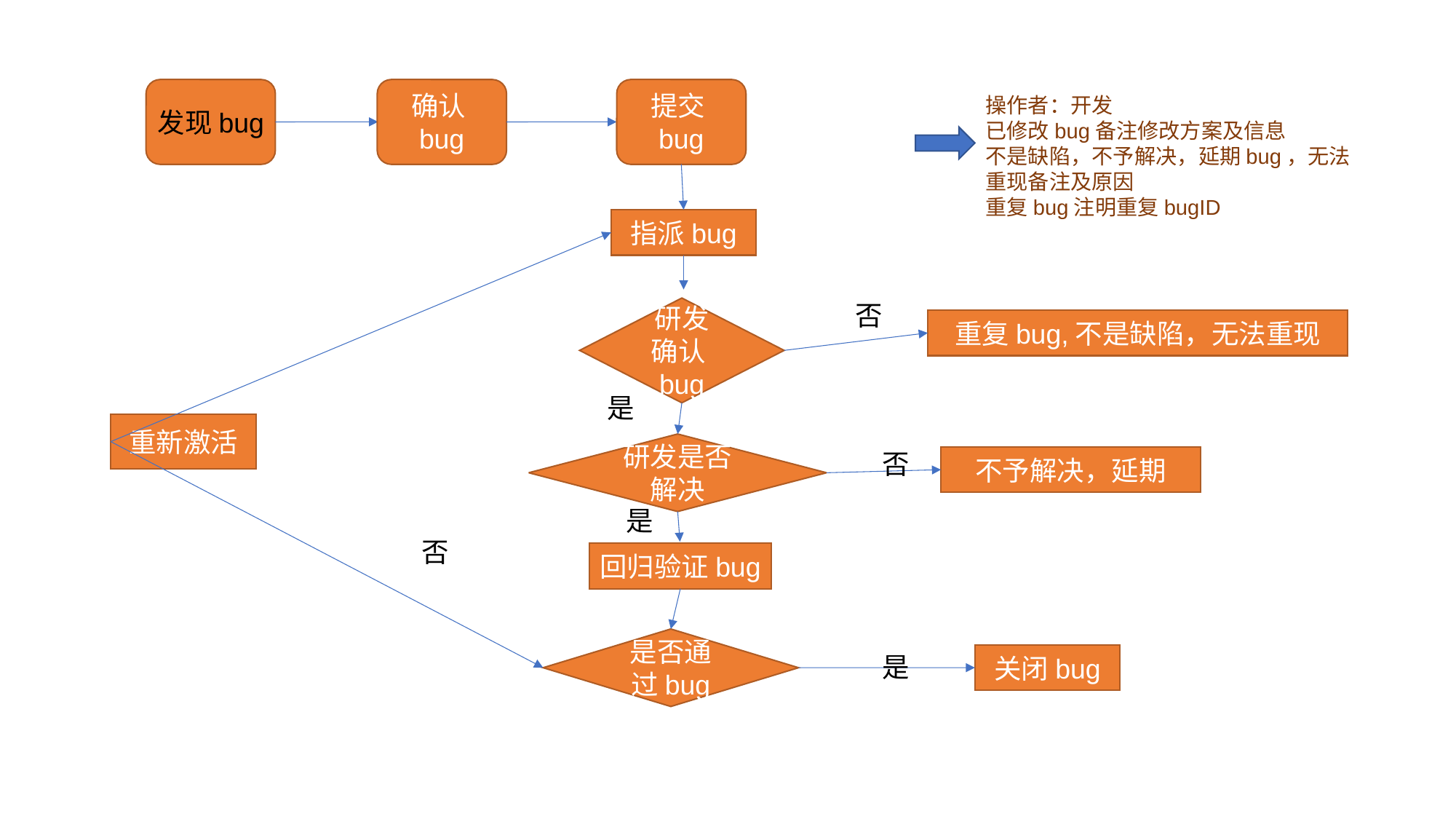

确认bug
提交bug
操作者：开发
已修改bug备注修改方案及信息
不是缺陷，不予解决，延期bug，无法重现备注及原因
重复bug注明重复bugID
发现bug

指派bug
否
研发确认bug
重复bug,不是缺陷，无法重现
是
重新激活
研发是否解决
否
不予解决，延期
是
否
回归验证bug
是否通过bug
是
关闭bug